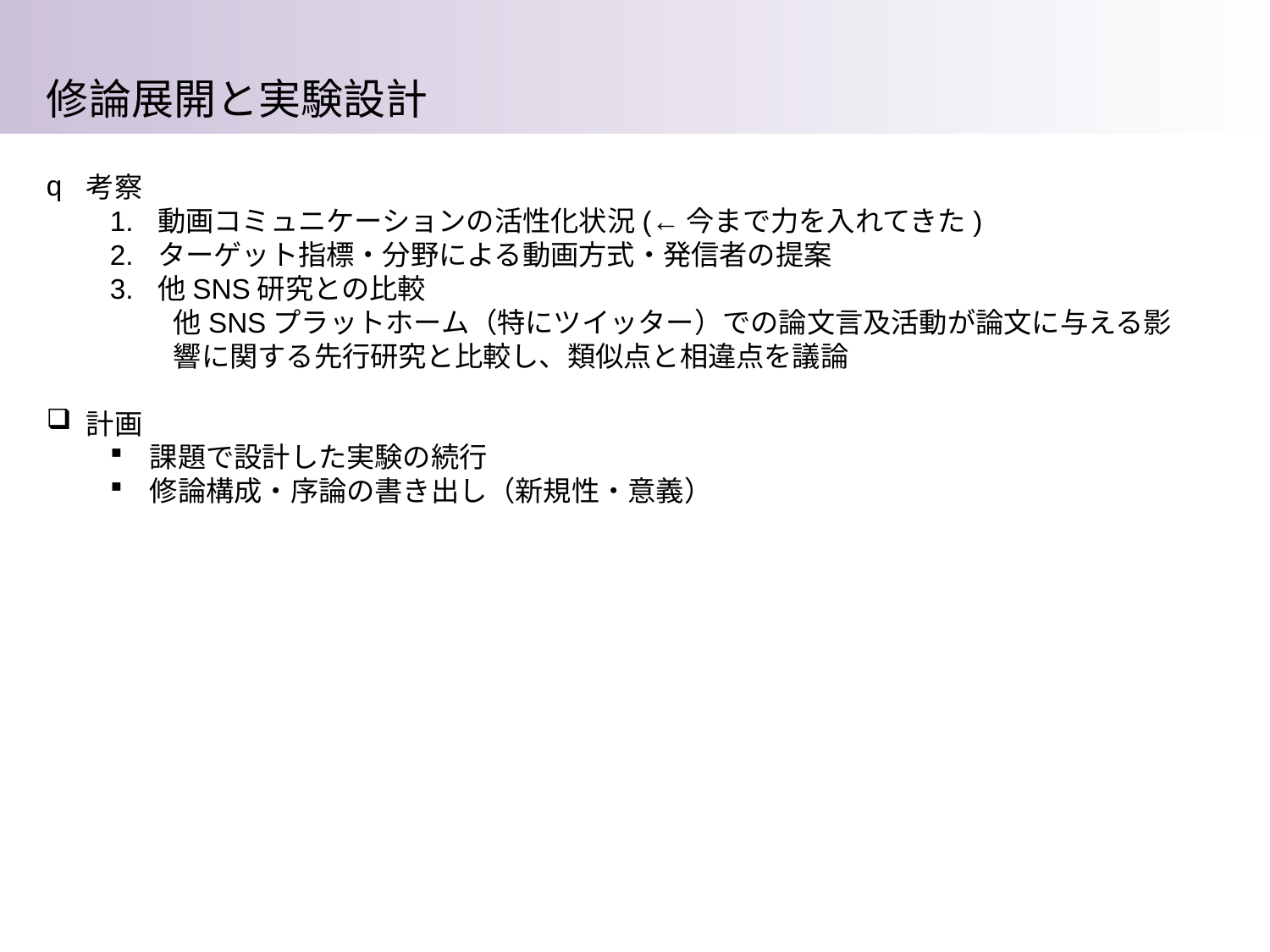

修論展開と実験設計
考察
動画コミュニケーションの活性化状況(←今まで力を入れてきた)
ターゲット指標・分野による動画方式・発信者の提案
他SNS研究との比較
他SNSプラットホーム（特にツイッター）での論文言及活動が論文に与える影響に関する先行研究と比較し、類似点と相違点を議論

計画
課題で設計した実験の続行
修論構成・序論の書き出し（新規性・意義）